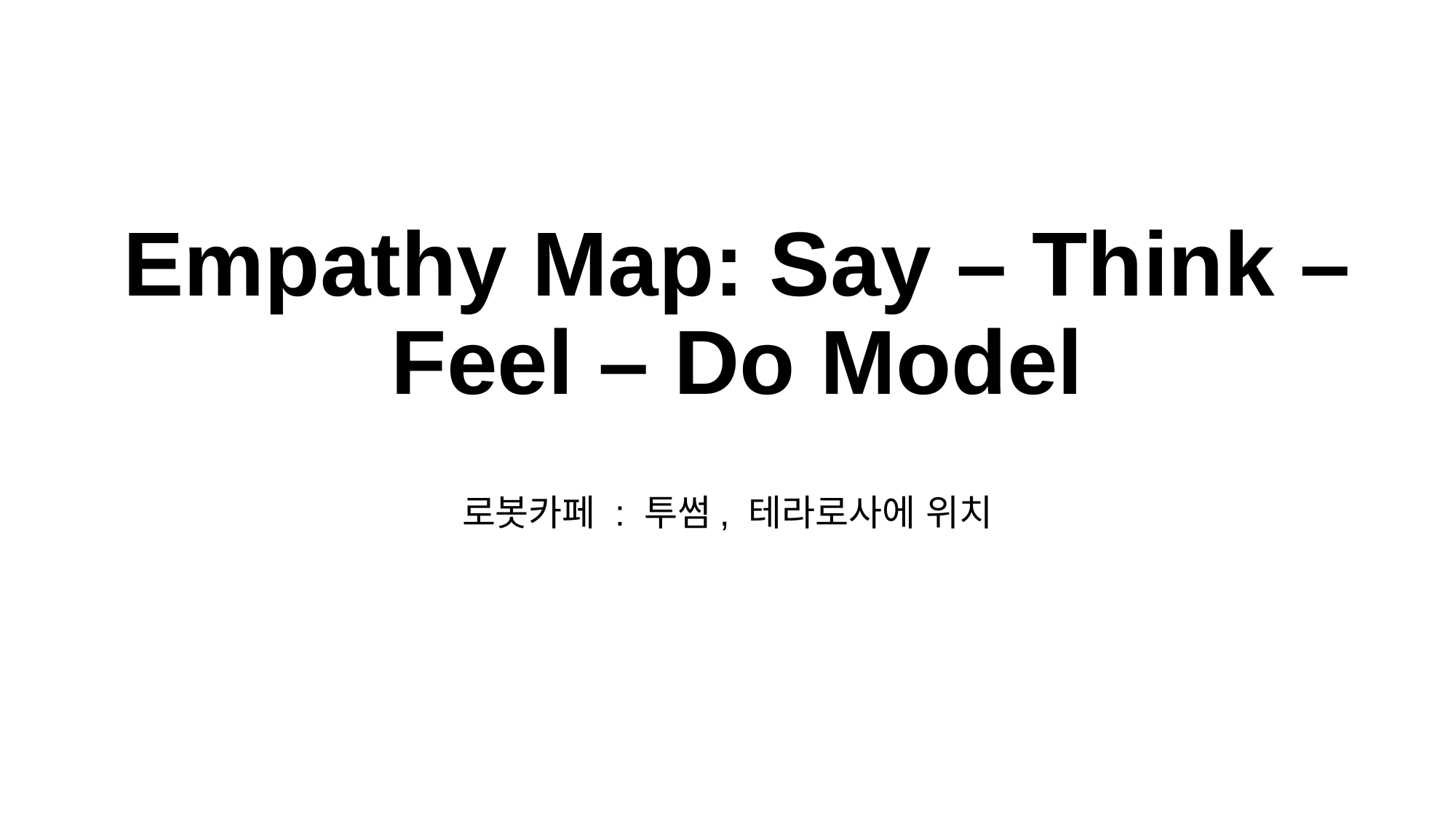

# Empathy Map: Say – Think – Feel – Do Model

로봇카페 : 투썸, 테라로사에 위치